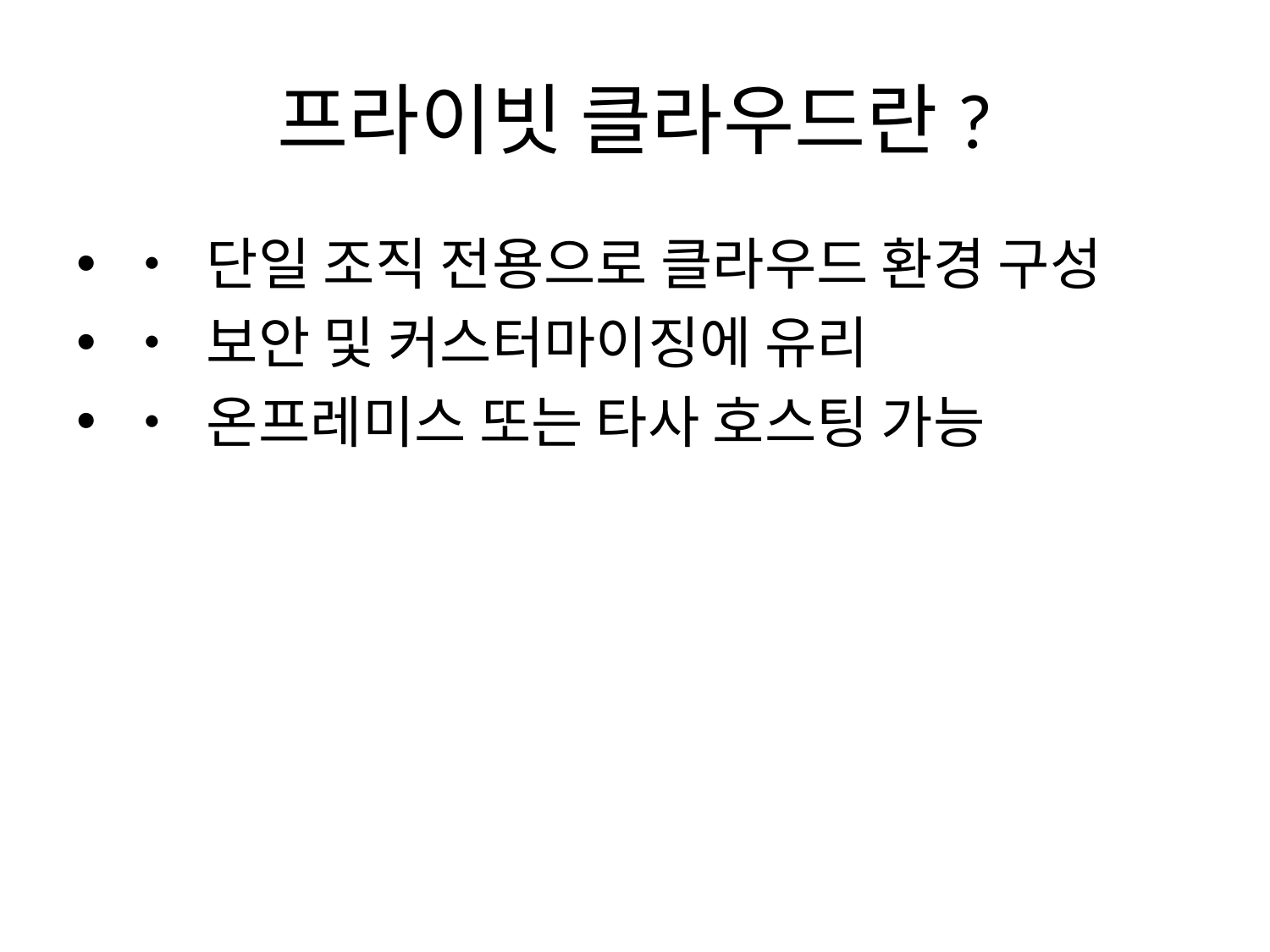

# 프라이빗 클라우드란?
• 단일 조직 전용으로 클라우드 환경 구성
• 보안 및 커스터마이징에 유리
• 온프레미스 또는 타사 호스팅 가능